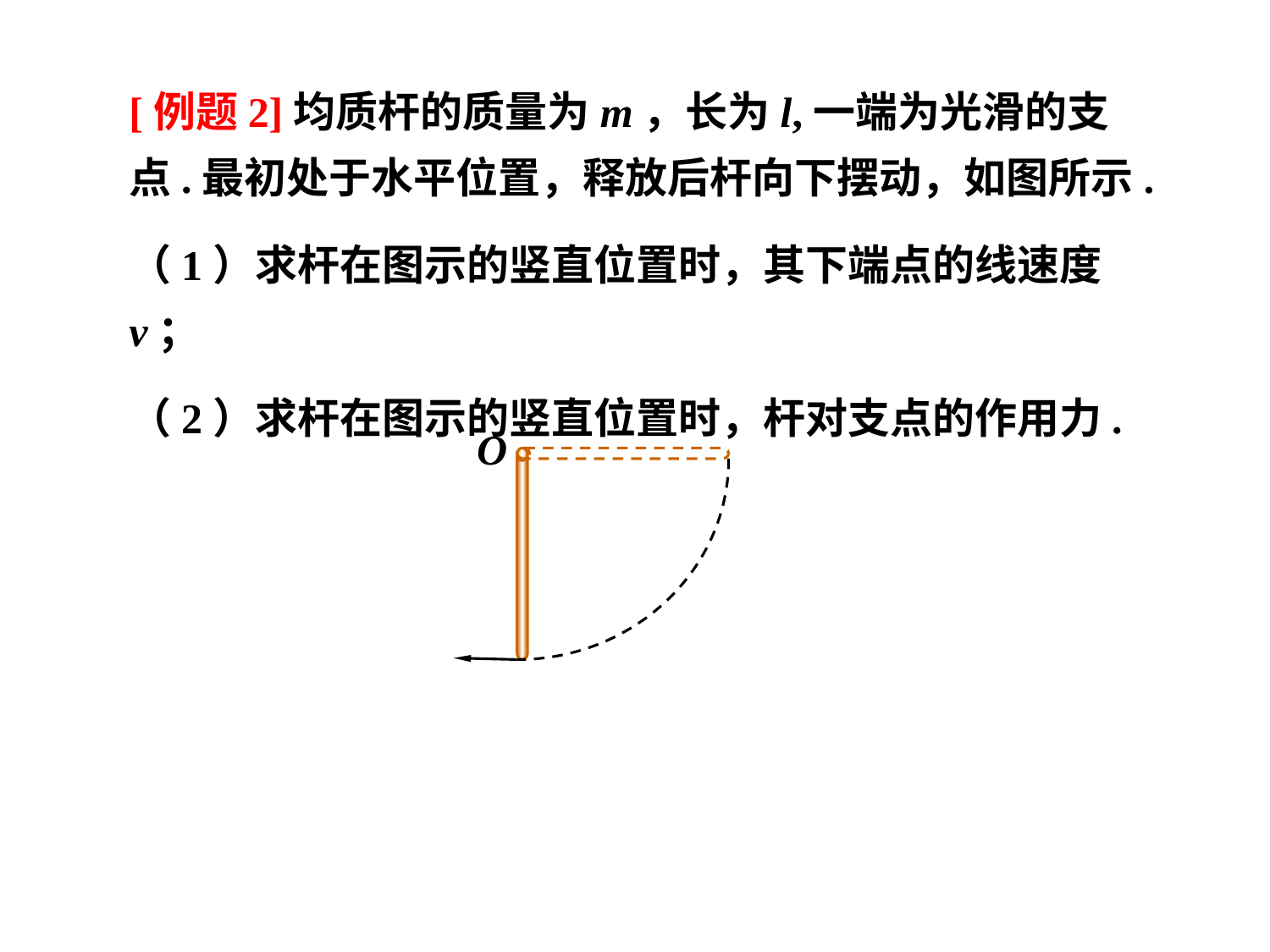

[例题2]均质杆的质量为m，长为l,一端为光滑的支点.最初处于水平位置，释放后杆向下摆动，如图所示.
（1）求杆在图示的竖直位置时，其下端点的线速度v；
（2）求杆在图示的竖直位置时，杆对支点的作用力.

O